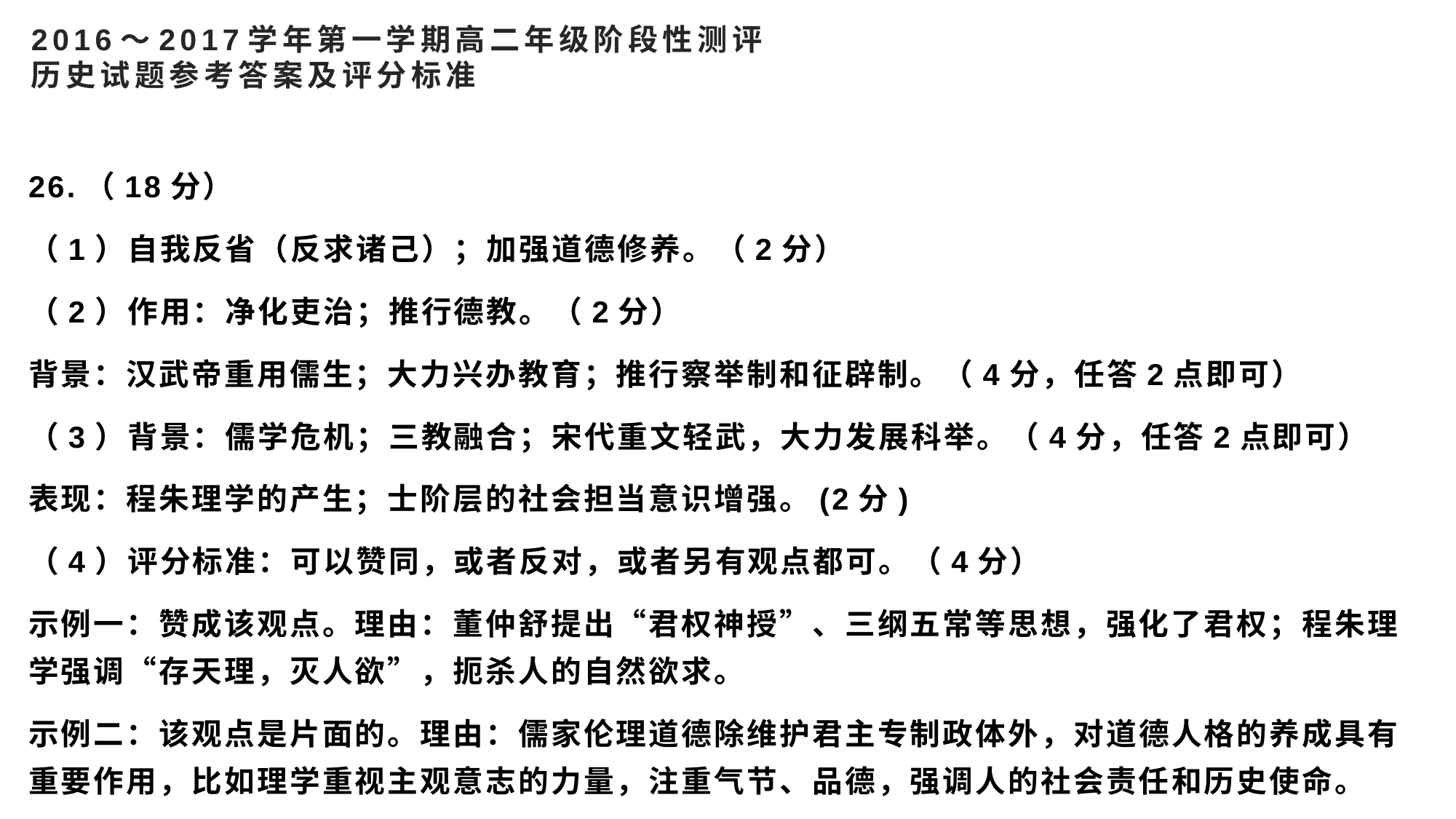

# 2016～2017学年第一学期高二年级阶段性测评 历史试题参考答案及评分标准
26.（18分）
（1）自我反省（反求诸己）；加强道德修养。（2分）
（2）作用：净化吏治；推行德教。（2分）
背景：汉武帝重用儒生；大力兴办教育；推行察举制和征辟制。（4分，任答2点即可）
（3）背景：儒学危机；三教融合；宋代重文轻武，大力发展科举。（4分，任答2点即可）
表现：程朱理学的产生；士阶层的社会担当意识增强。(2分)
（4）评分标准：可以赞同，或者反对，或者另有观点都可。（4分）
示例一：赞成该观点。理由：董仲舒提出“君权神授”、三纲五常等思想，强化了君权；程朱理学强调“存天理，灭人欲”，扼杀人的自然欲求。
示例二：该观点是片面的。理由：儒家伦理道德除维护君主专制政体外，对道德人格的养成具有重要作用，比如理学重视主观意志的力量，注重气节、品德，强调人的社会责任和历史使命。